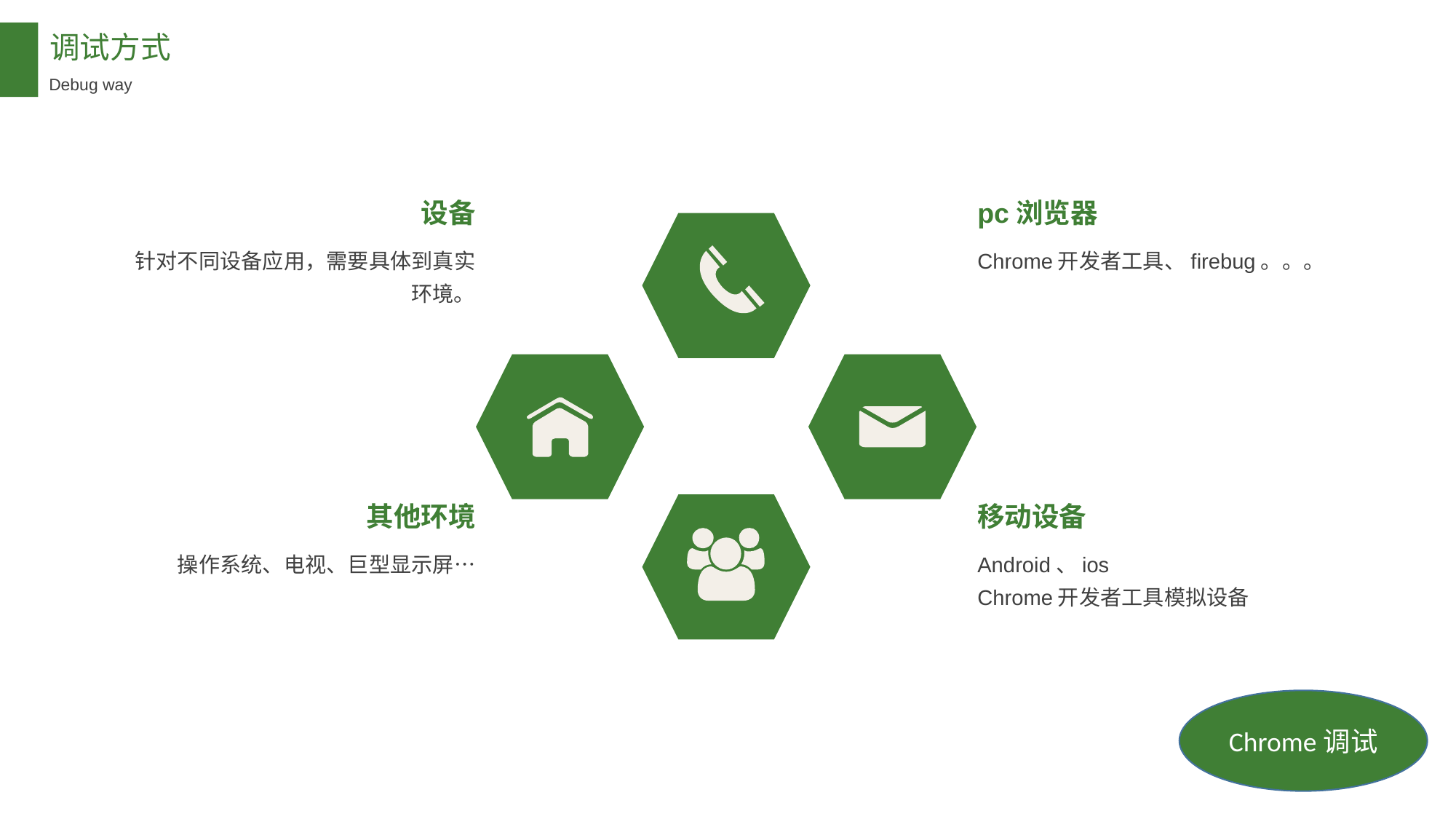

调试方式
Debug way
设备
pc浏览器

针对不同设备应用，需要具体到真实环境。
Chrome开发者工具、firebug。。。

其他环境
移动设备

操作系统、电视、巨型显示屏…
Android、ios
Chrome开发者工具模拟设备
Chrome调试